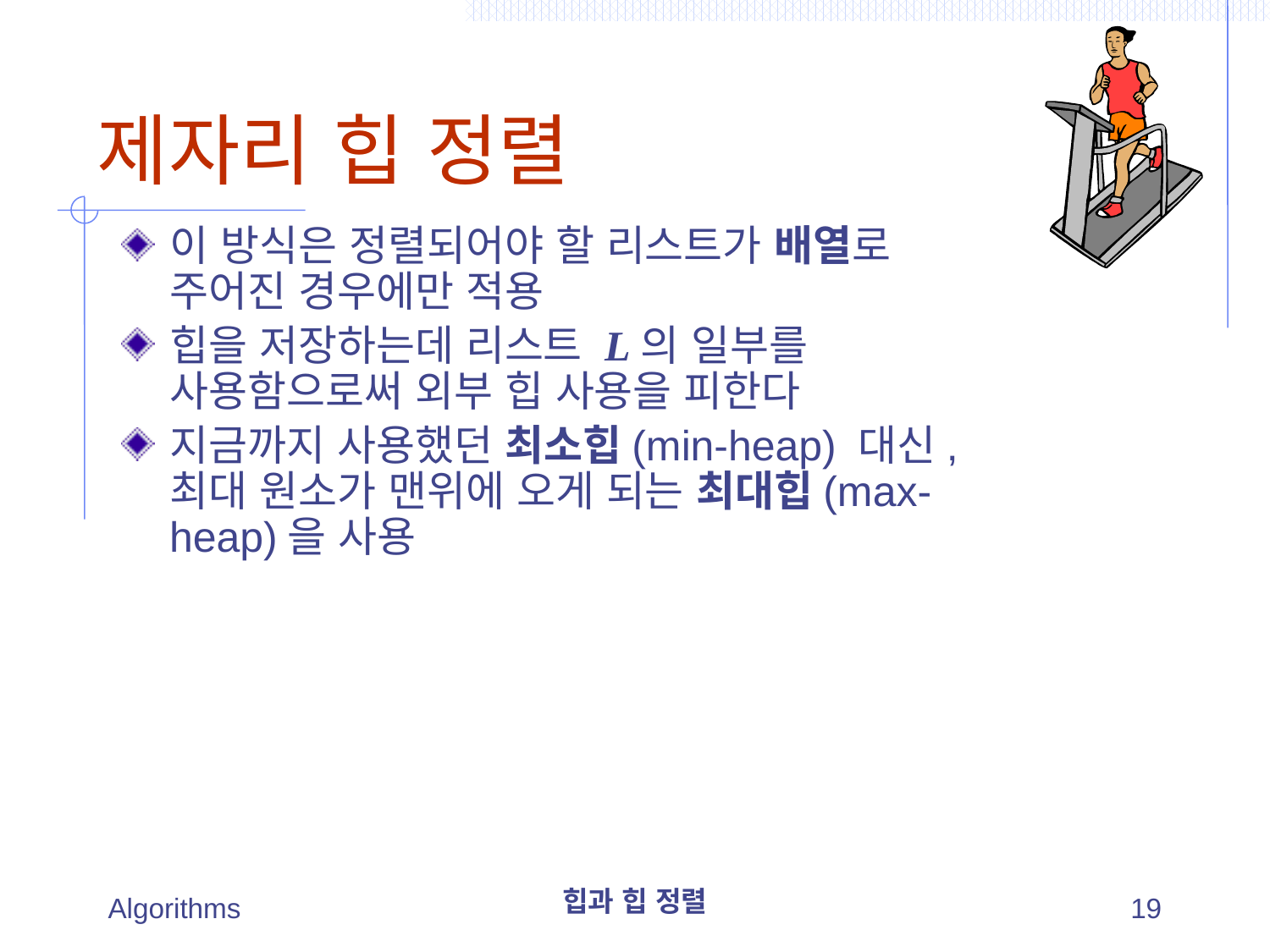

# 제자리 힙 정렬
이 방식은 정렬되어야 할 리스트가 배열로 주어진 경우에만 적용
힙을 저장하는데 리스트 L의 일부를 사용함으로써 외부 힙 사용을 피한다
지금까지 사용했던 최소힙(min-heap) 대신, 최대 원소가 맨위에 오게 되는 최대힙(max-heap)을 사용
Algorithms
힙과 힙 정렬
19